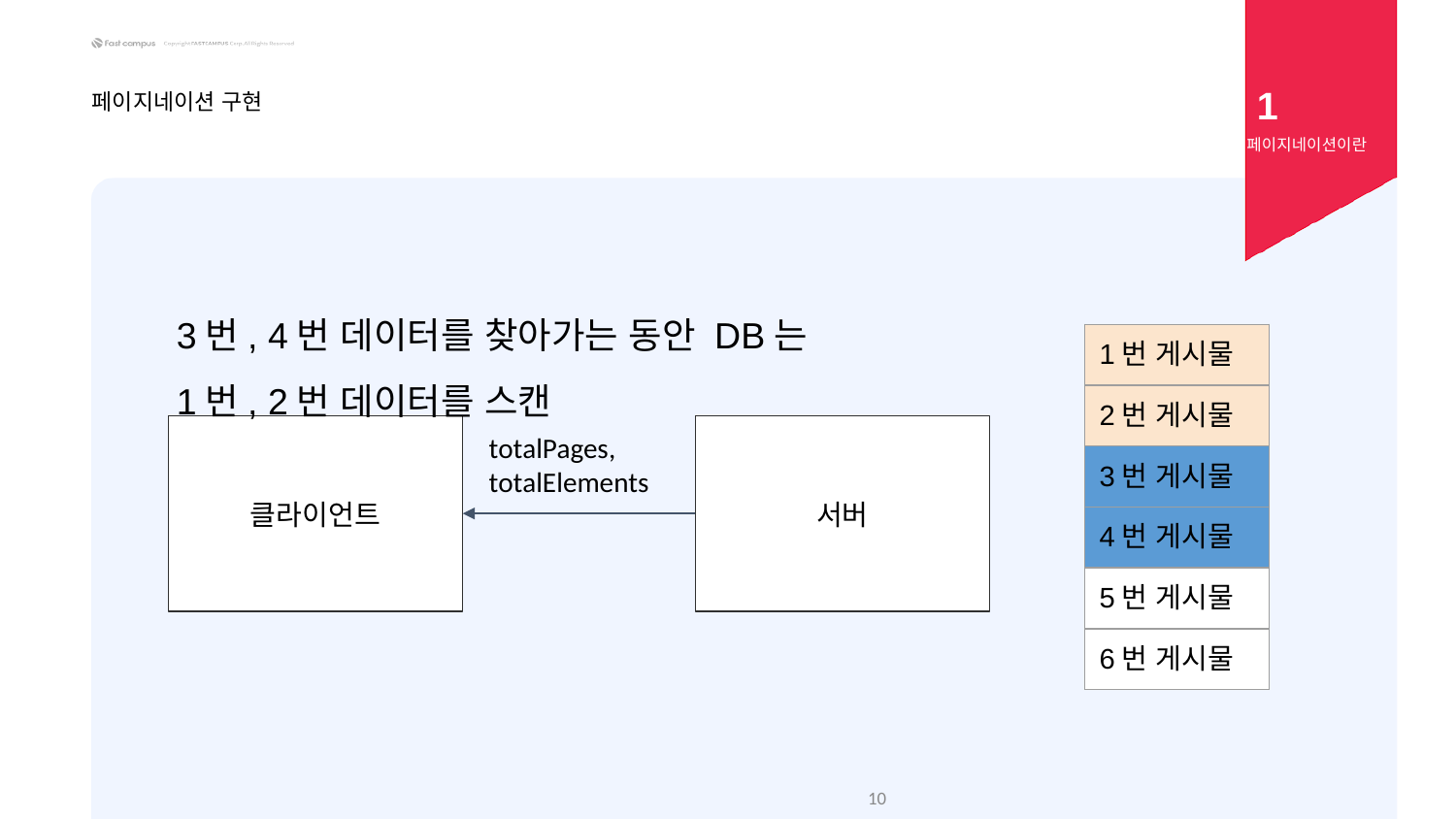

1
페이지네이션 구현
페이지네이션이란
3번, 4번 데이터를 찾아가는 동안 DB는
1번, 2번 데이터를 스캔
| 1번 게시물 |
| --- |
| 2번 게시물 |
| 3번 게시물 |
| 4번 게시물 |
| 5번 게시물 |
| 6번 게시물 |
totalPages, totalElements

클라이언트
서버
10